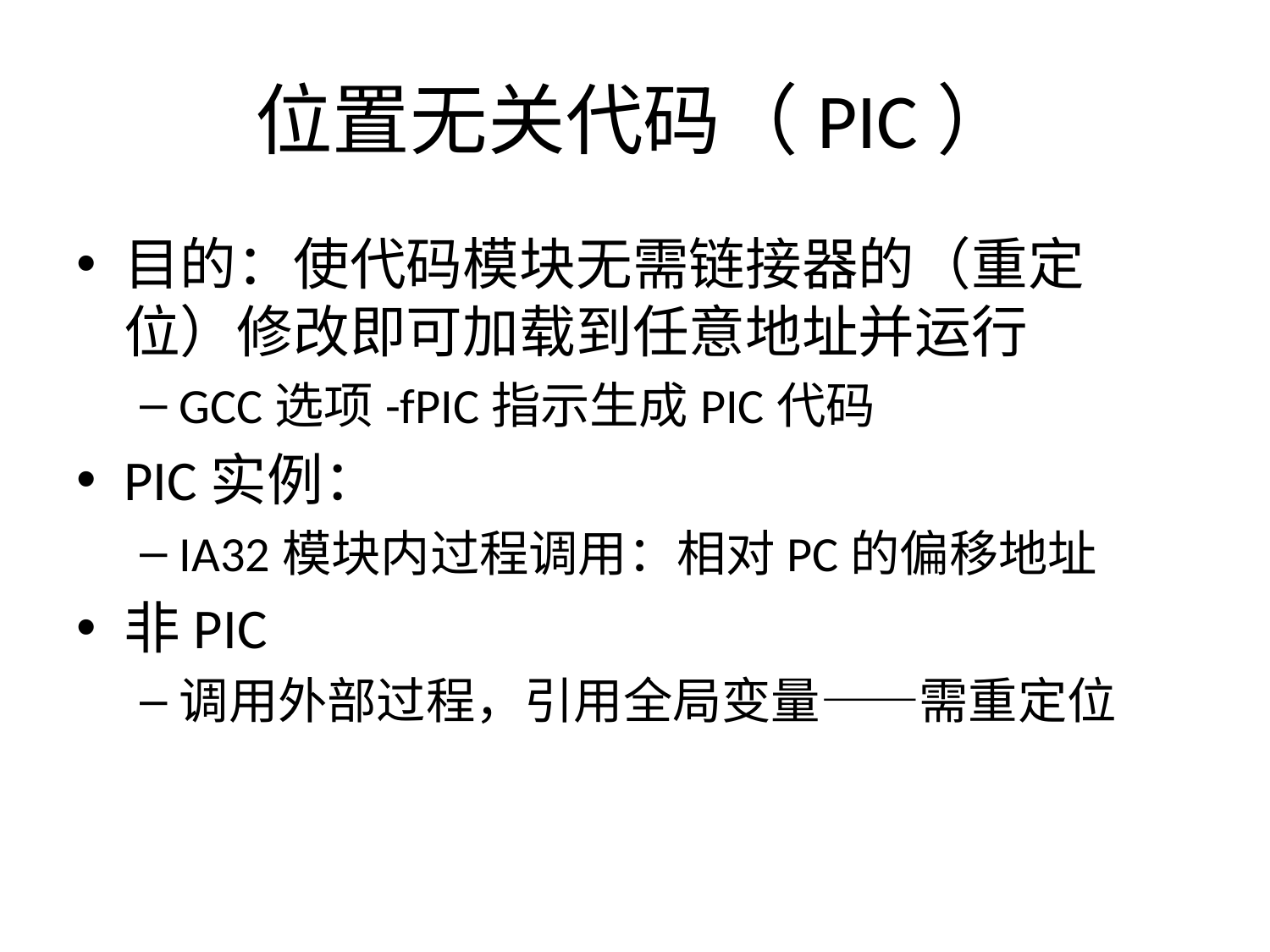

# 位置无关代码（PIC）
目的：使代码模块无需链接器的（重定位）修改即可加载到任意地址并运行
GCC选项-fPIC指示生成PIC代码
PIC实例：
IA32模块内过程调用：相对PC的偏移地址
非PIC
调用外部过程，引用全局变量——需重定位